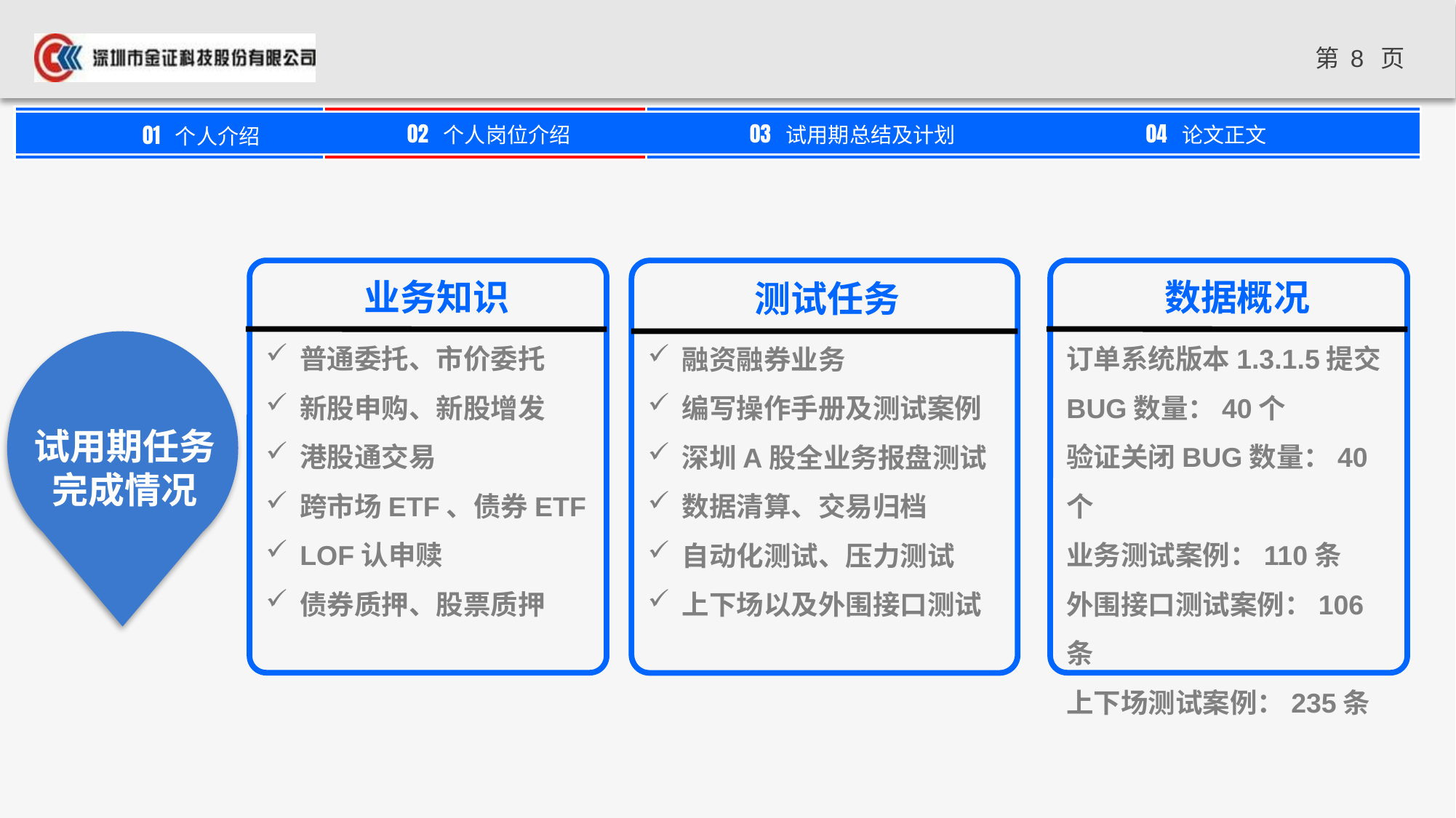

业务知识
数据概况
测试任务
普通委托、市价委托
新股申购、新股增发
港股通交易
跨市场ETF、债券ETF
LOF认申赎
债券质押、股票质押

订单系统版本1.3.1.5提交BUG数量：40个
验证关闭BUG数量：40个
业务测试案例：110条
外围接口测试案例：106条
上下场测试案例：235条

融资融券业务
编写操作手册及测试案例
深圳A股全业务报盘测试
数据清算、交易归档
自动化测试、压力测试
上下场以及外围接口测试

试用期任务
完成情况